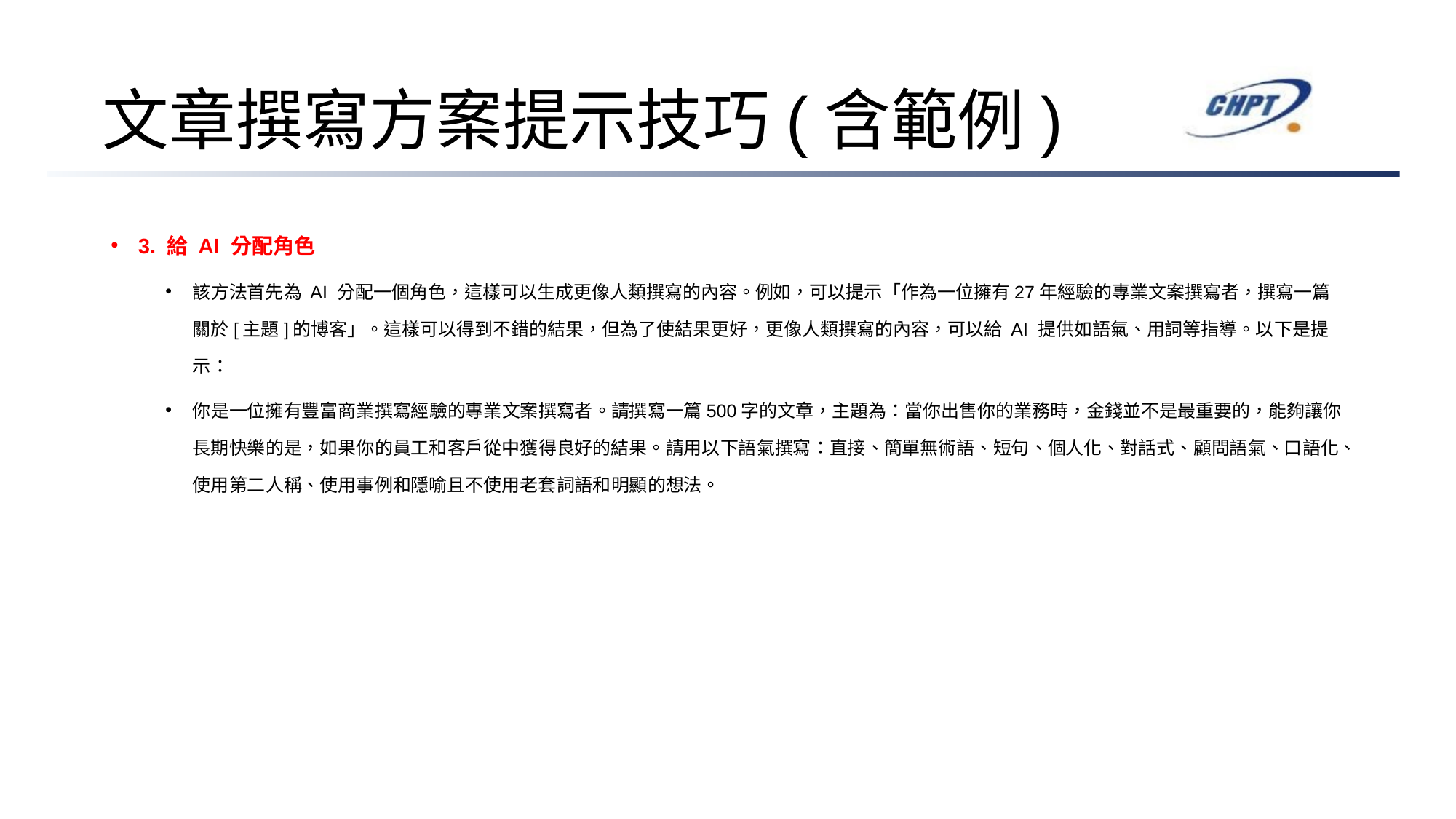

# 文章撰寫方案提示技巧(含範例)
3. 給 AI 分配角色
該方法首先為 AI 分配一個角色，這樣可以生成更像人類撰寫的內容。例如，可以提示「作為一位擁有27年經驗的專業文案撰寫者，撰寫一篇關於[主題]的博客」。這樣可以得到不錯的結果，但為了使結果更好，更像人類撰寫的內容，可以給 AI 提供如語氣、用詞等指導。以下是提示：
你是一位擁有豐富商業撰寫經驗的專業文案撰寫者。請撰寫一篇500字的文章，主題為：當你出售你的業務時，金錢並不是最重要的，能夠讓你長期快樂的是，如果你的員工和客戶從中獲得良好的結果。請用以下語氣撰寫：直接、簡單無術語、短句、個人化、對話式、顧問語氣、口語化、使用第二人稱、使用事例和隱喻且不使用老套詞語和明顯的想法。